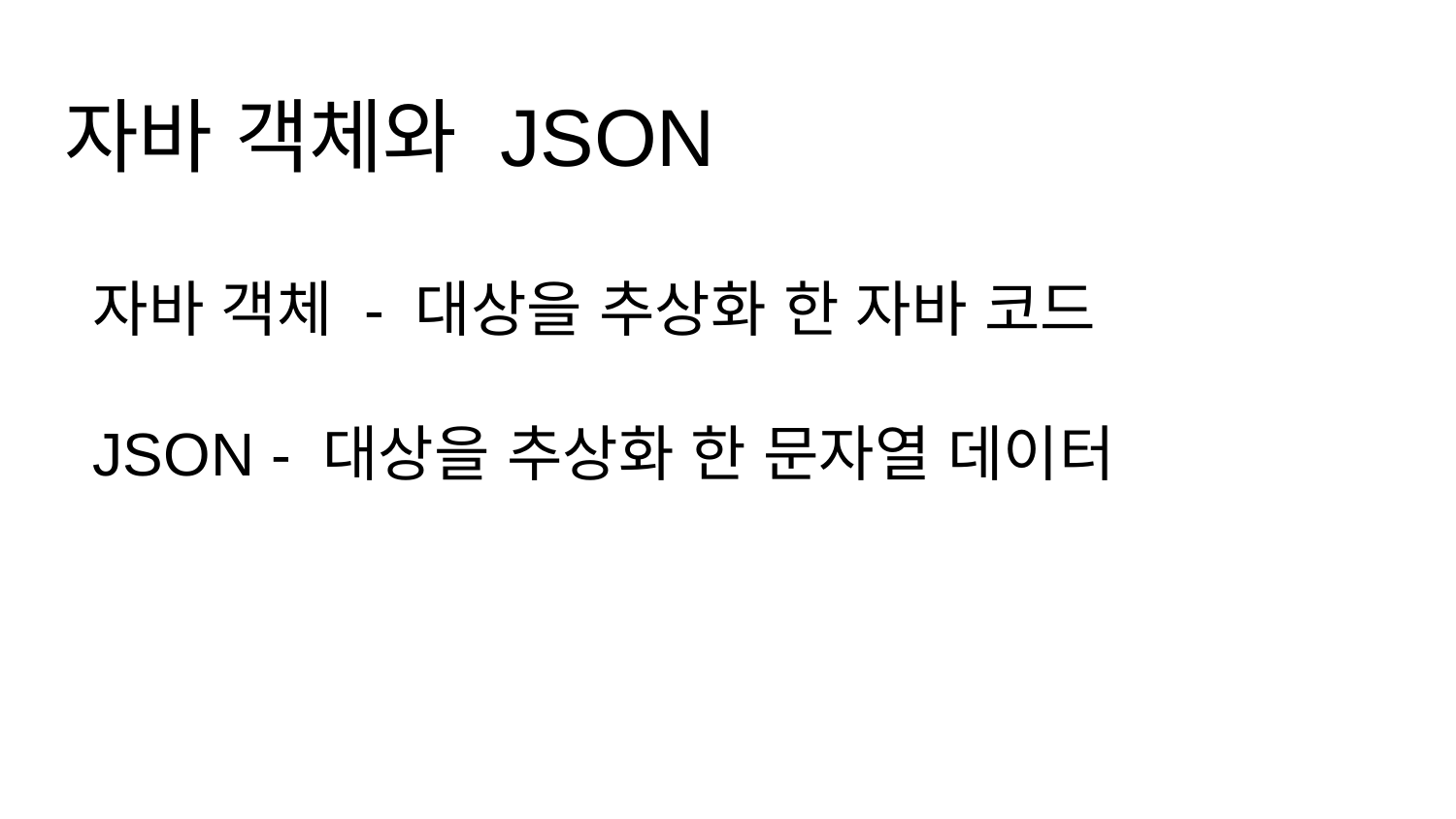

# 자바 객체와 JSON
자바 객체 - 대상을 추상화 한 자바 코드

JSON - 대상을 추상화 한 문자열 데이터